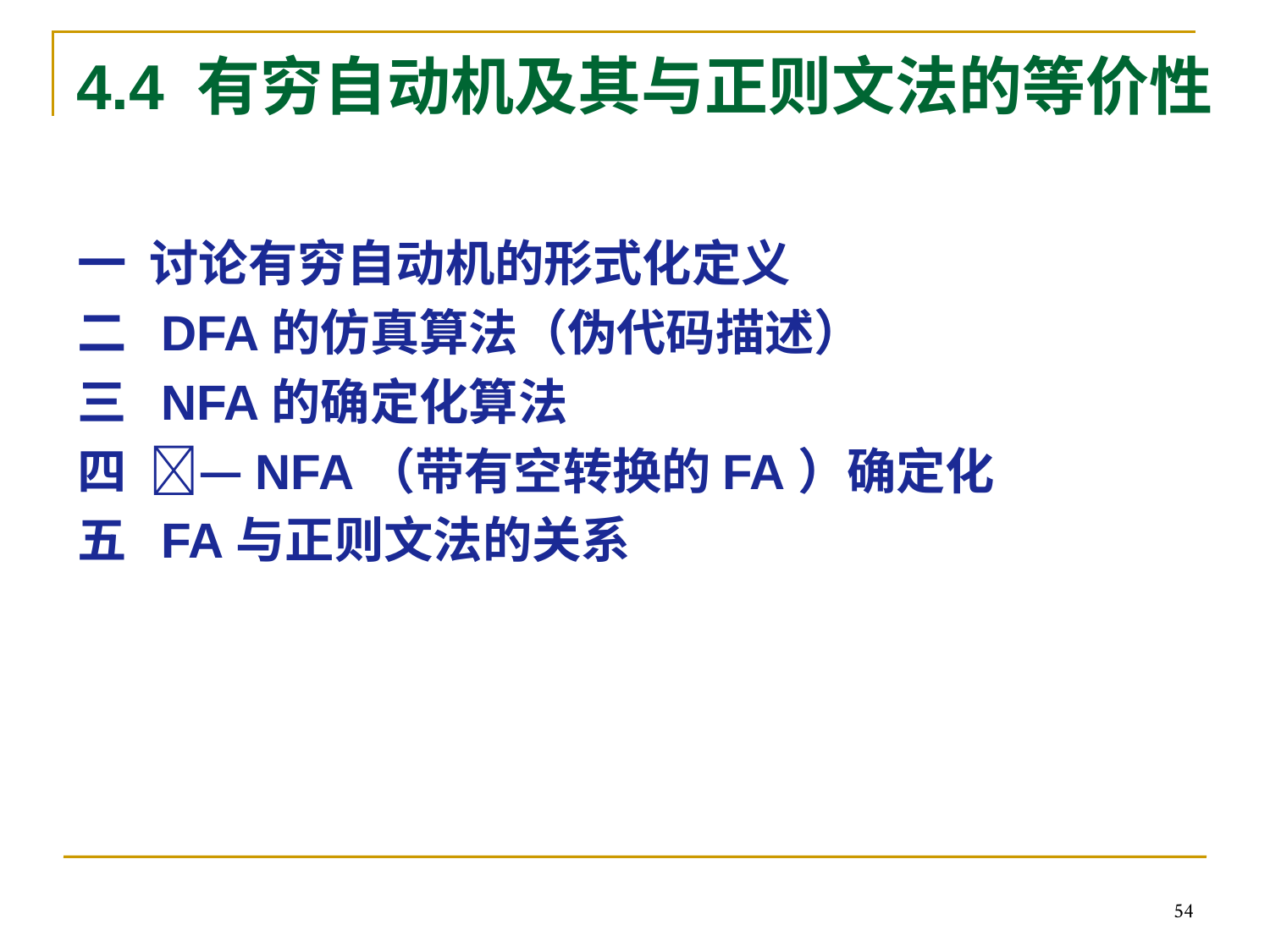

# 4.4 有穷自动机及其与正则文法的等价性
一  讨论有穷自动机的形式化定义
二  DFA的仿真算法（伪代码描述）
三  NFA的确定化算法
四  ε—NFA（带有空转换的FA）确定化
五  FA与正则文法的关系
54